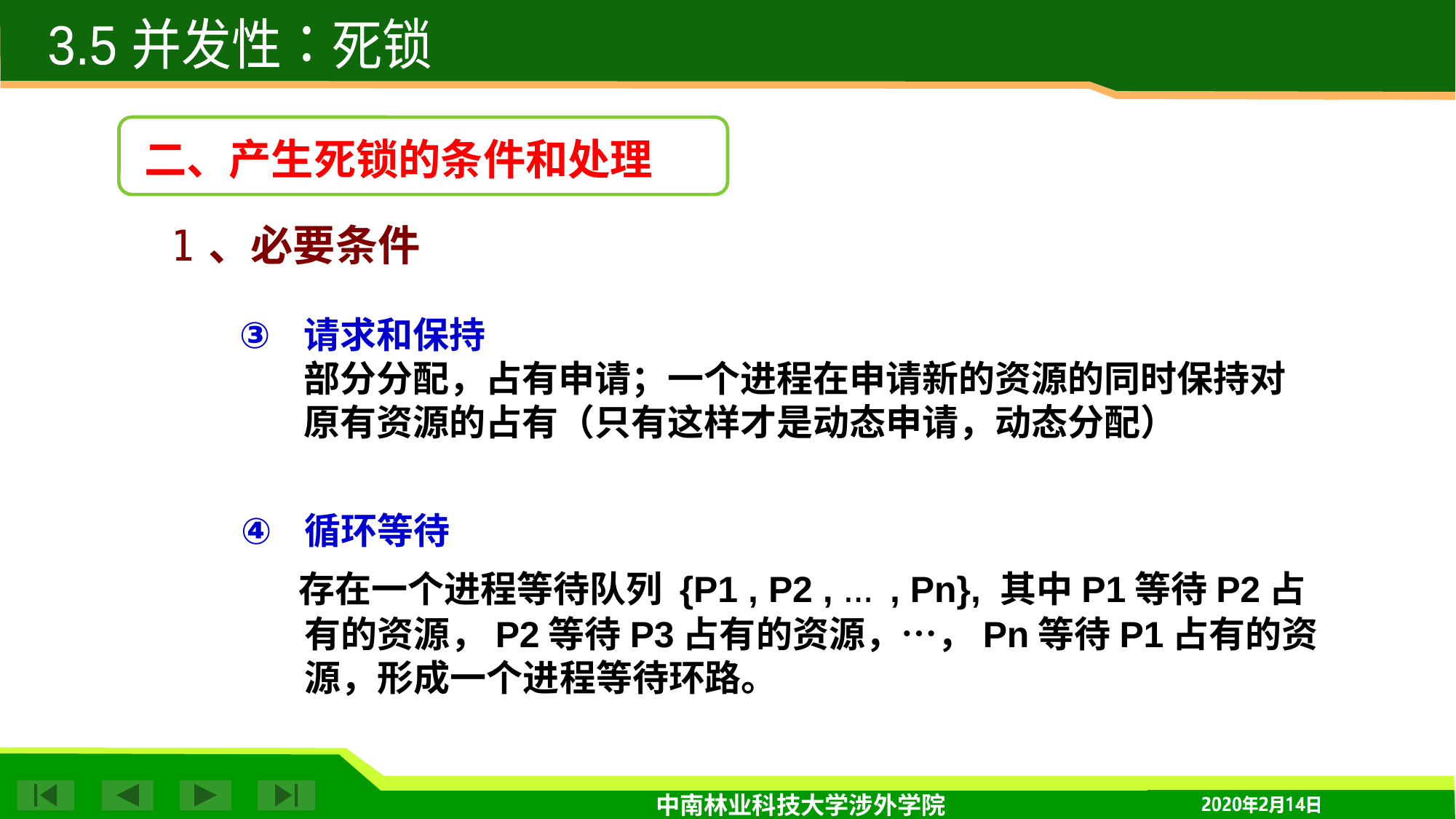

3.5 并发性：死锁

二、产生死锁的条件和处理
1、必要条件
请求和保持
部分分配，占有申请；一个进程在申请新的资源的同时保持对原有资源的占有（只有这样才是动态申请，动态分配）
循环等待
     存在一个进程等待队列 {P1 , P2 , … , Pn}, 其中P1等待P2占有的资源，P2等待P3占有的资源，…，Pn等待P1占有的资源，形成一个进程等待环路。